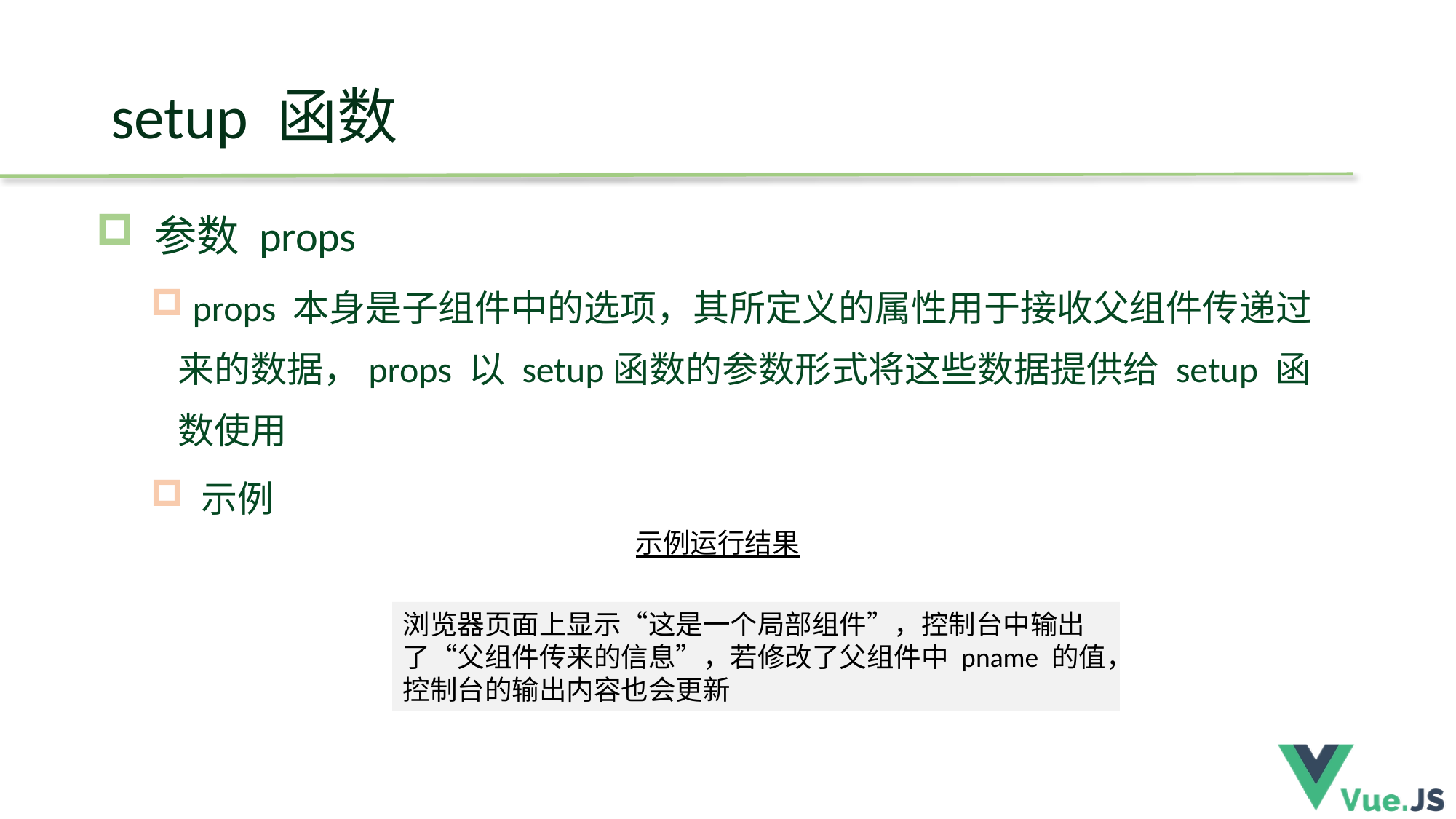

# setup 函数
 参数 props
 props 本身是子组件中的选项，其所定义的属性用于接收父组件传递过来的数据，props 以 setup函数的参数形式将这些数据提供给 setup 函数使用
 示例
示例运行结果
浏览器页面上显示“这是一个局部组件”，控制台中输出了“父组件传来的信息”，若修改了父组件中 pname 的值，控制台的输出内容也会更新